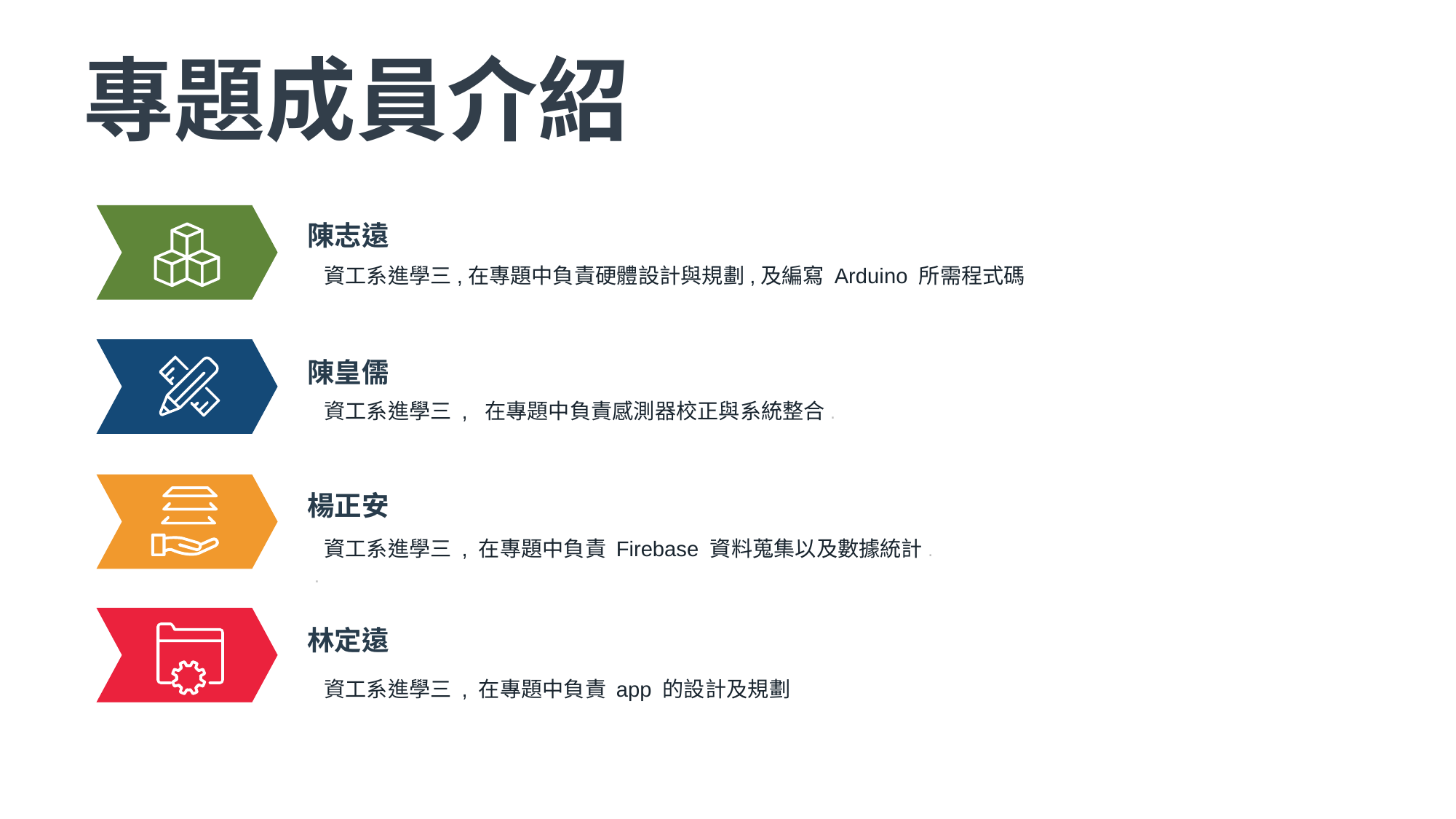

# 專題成員介紹
3

陳志遠

 資工系進學三,在專題中負責硬體設計與規劃,及編寫 Arduino 所需程式碼

陳皇儒

 資工系進學三 ,  在專題中負責感測器校正與系統整合.

楊正安

 資工系進學三 , 在專題中負責 Firebase 資料蒐集以及數據統計.
.

林定遠

 資工系進學三 , 在專題中負責 app 的設計及規劃